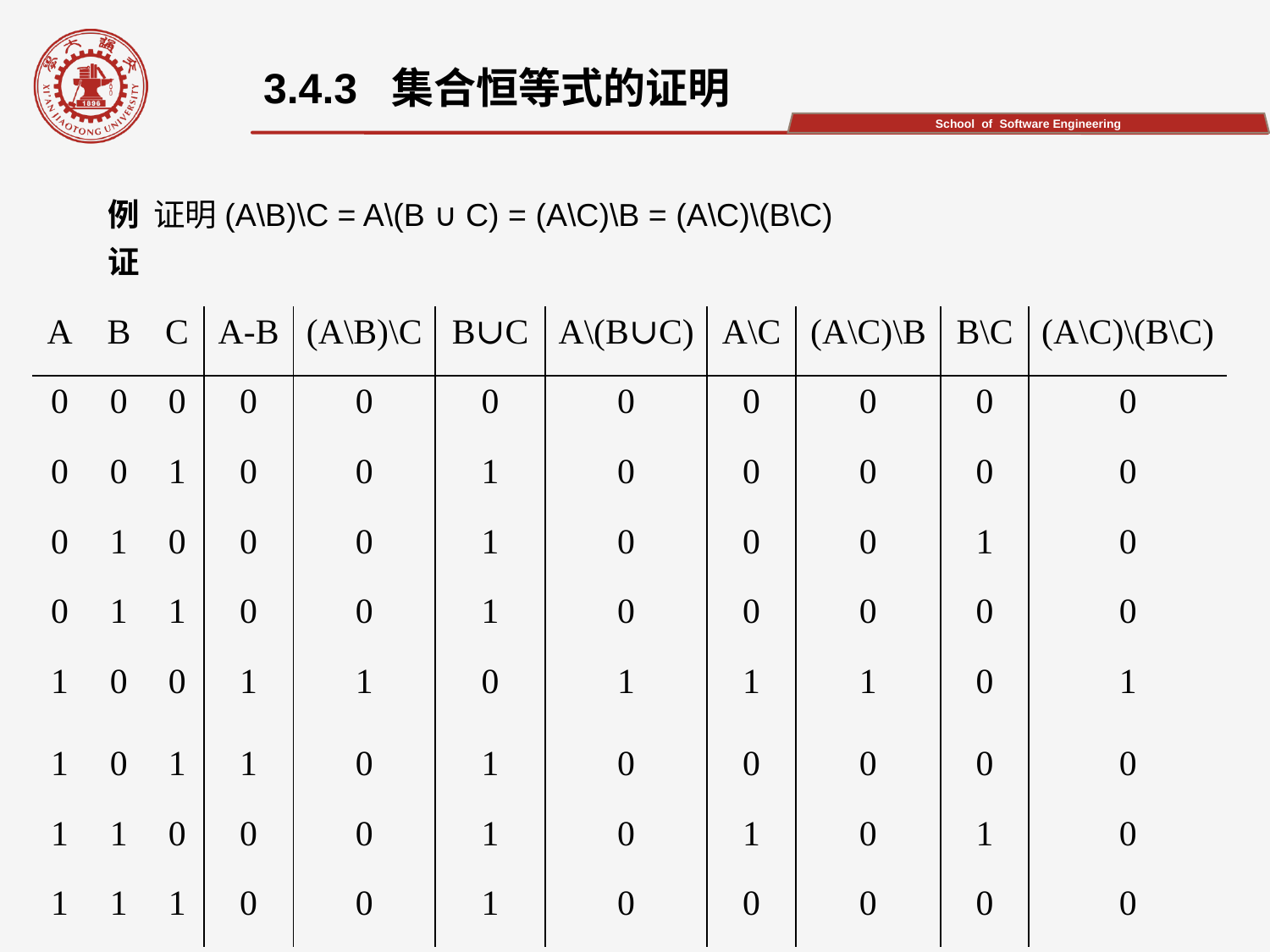

3.4.3  集合恒等式的证明
例  证明(A\B)\C = A\(B ∪ C) = (A\C)\B = (A\C)\(B\C)
证
| A | B | C | A-B | (A\B)\C | B∪C | A\(B∪C) | A\C | (A\C)\B | B\C | (A\C)\(B\C) |
| --- | --- | --- | --- | --- | --- | --- | --- | --- | --- | --- |
| 0 | 0 | 0 | 0 | 0 | 0 | 0 | 0 | 0 | 0 | 0 |
| 0 | 0 | 1 | 0 | 0 | 1 | 0 | 0 | 0 | 0 | 0 |
| 0 | 1 | 0 | 0 | 0 | 1 | 0 | 0 | 0 | 1 | 0 |
| 0 | 1 | 1 | 0 | 0 | 1 | 0 | 0 | 0 | 0 | 0 |
| 1 | 0 | 0 | 1 | 1 | 0 | 1 | 1 | 1 | 0 | 1 |
| 1 | 0 | 1 | 1 | 0 | 1 | 0 | 0 | 0 | 0 | 0 |
| 1 | 1 | 0 | 0 | 0 | 1 | 0 | 1 | 0 | 1 | 0 |
| 1 | 1 | 1 | 0 | 0 | 1 | 0 | 0 | 0 | 0 | 0 |